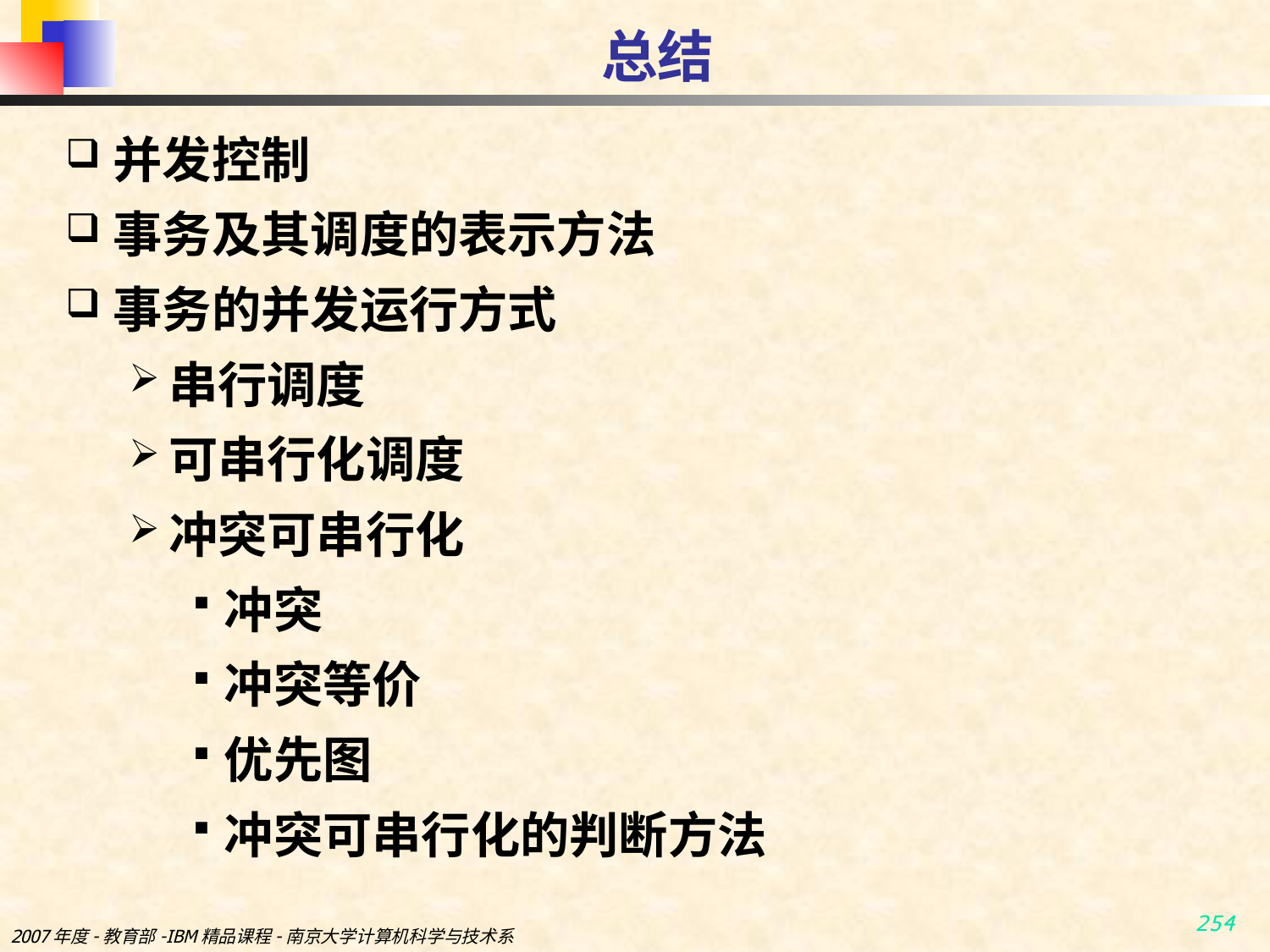

# 总结
并发控制
事务及其调度的表示方法
事务的并发运行方式
串行调度
可串行化调度
冲突可串行化
冲突
冲突等价
优先图
冲突可串行化的判断方法
254